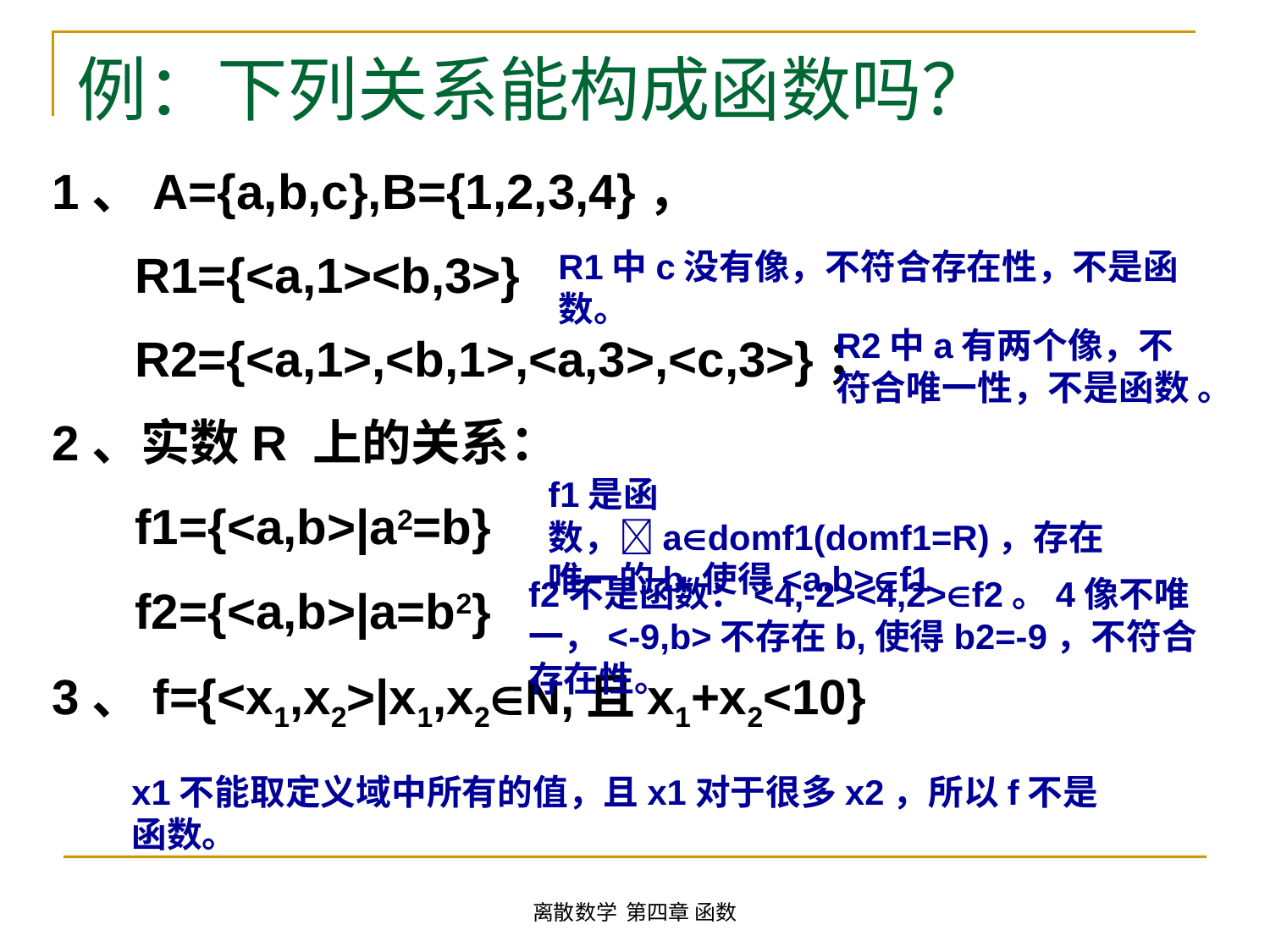

# 例：下列关系能构成函数吗？
1、A={a,b,c},B={1,2,3,4}，
      R1={<a,1><b,3>}
      R2={<a,1>,<b,1>,<a,3>,<c,3>}；
2、实数R 上的关系：
      f1={<a,b>|a2=b}
      f2={<a,b>|a=b2}
3、f={<x1,x2>|x1,x2∈N,且x1+x2<10}
R1中c没有像，不符合存在性，不是函数。
R2中a有两个像，不符合唯一性，不是函数 。
f1是函数，∀a∈domf1(domf1=R)，存在唯一的b,使得<a,b>∈f1
f2不是函数：<4,-2><4,2>∈f2。4像不唯一，<-9,b>不存在b,使得b2=-9，不符合存在性。
x1不能取定义域中所有的值，且x1对于很多x2，所以f不是函数。

5
离散数学  第四章 函数